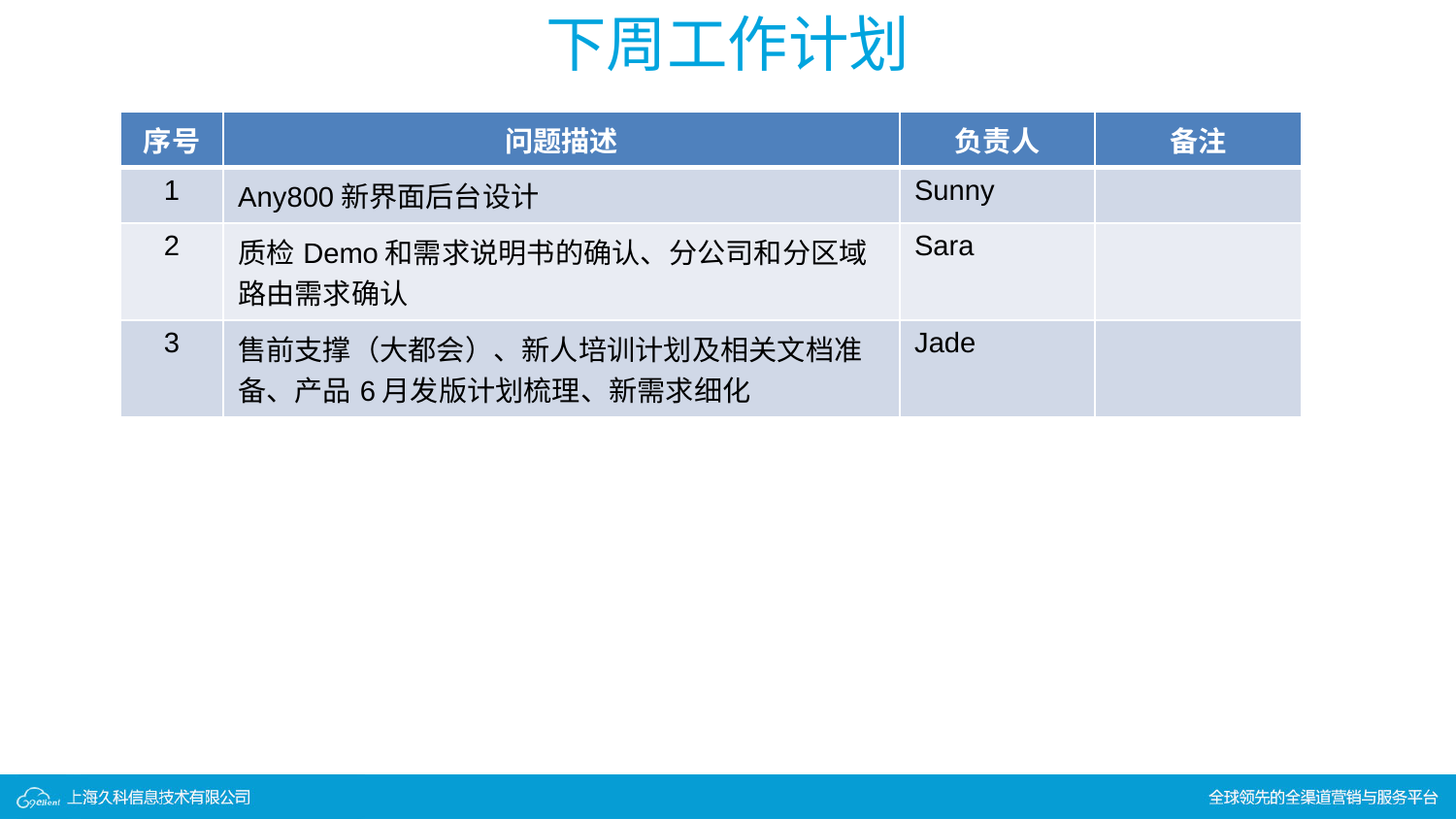

下周工作计划
| 序号 | 问题描述 | 负责人 | 备注 |
| --- | --- | --- | --- |
| 1 | Any800新界面后台设计 | Sunny |  |
| 2 | 质检Demo和需求说明书的确认、分公司和分区域路由需求确认 | Sara |  |
| 3 | 售前支撑（大都会）、新人培训计划及相关文档准备、产品6月发版计划梳理、新需求细化 | Jade |  |